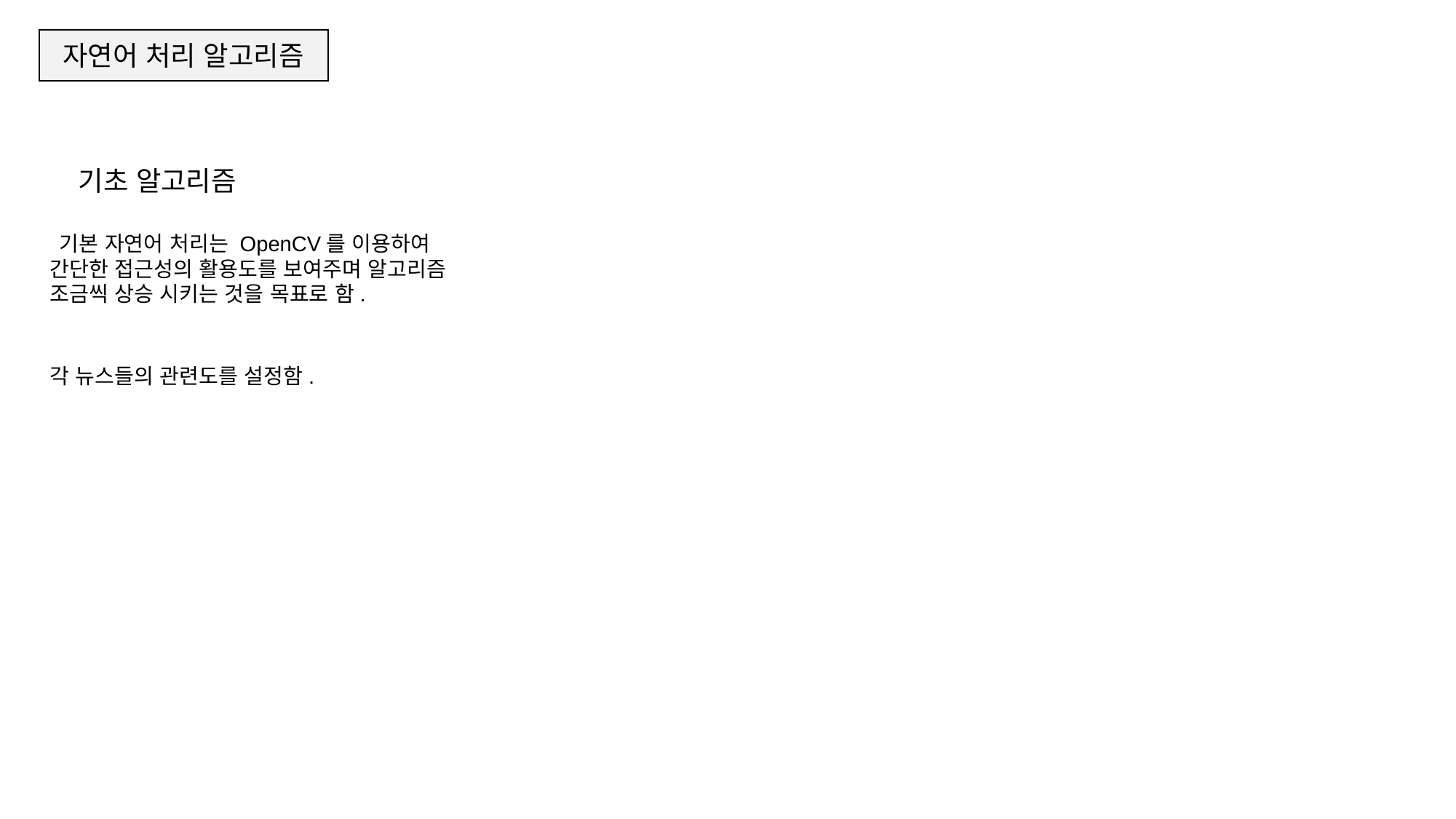

자연어 처리 알고리즘
기초 알고리즘
 기본 자연어 처리는 OpenCV를 이용하여 간단한 접근성의 활용도를 보여주며 알고리즘 조금씩 상승 시키는 것을 목표로 함.
각 뉴스들의 관련도를 설정함.